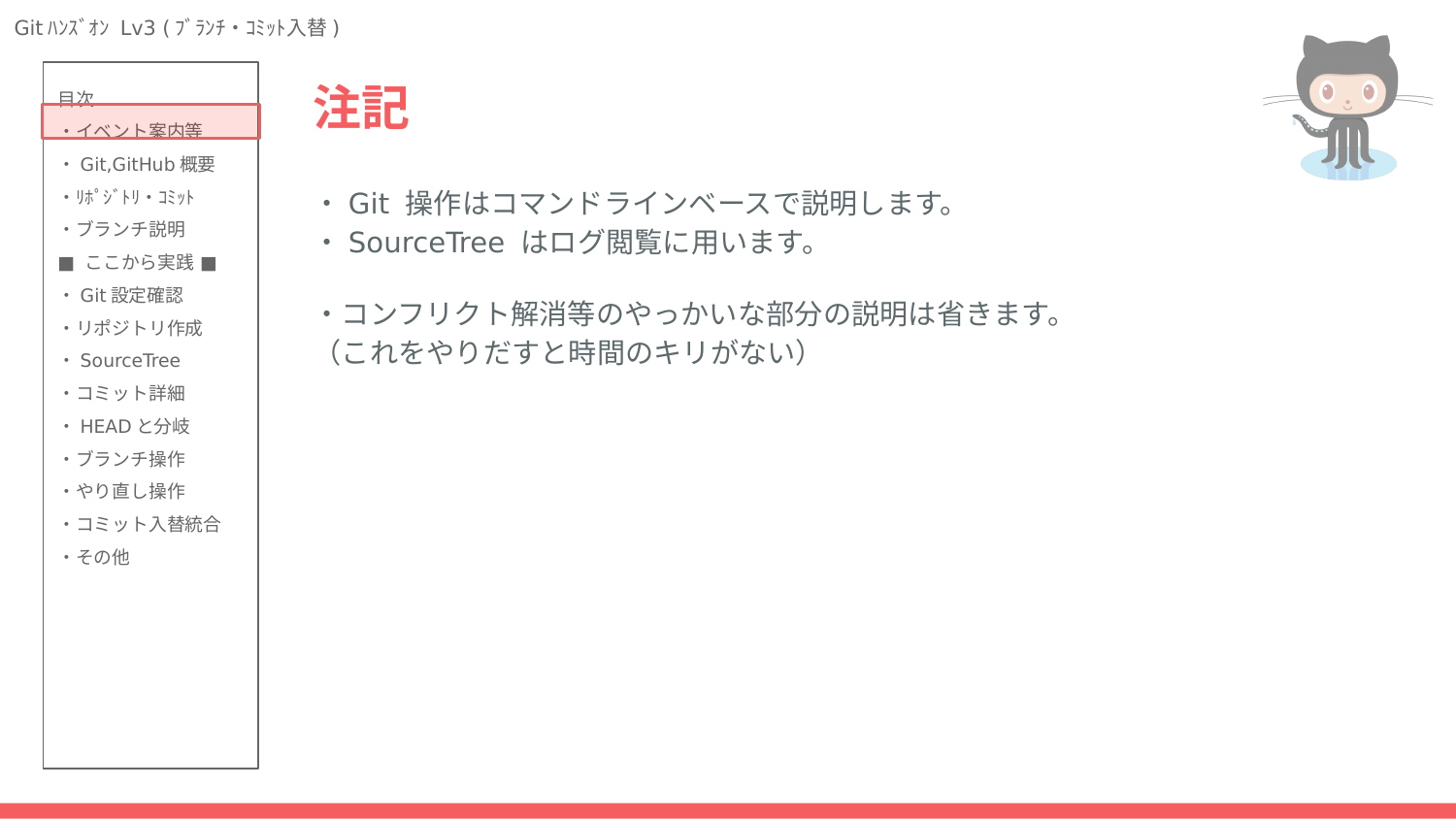

# 注記

・Git 操作はコマンドラインベースで説明します。
・SourceTree はログ閲覧に用います。
・コンフリクト解消等のやっかいな部分の説明は省きます。
（これをやりだすと時間のキリがない）